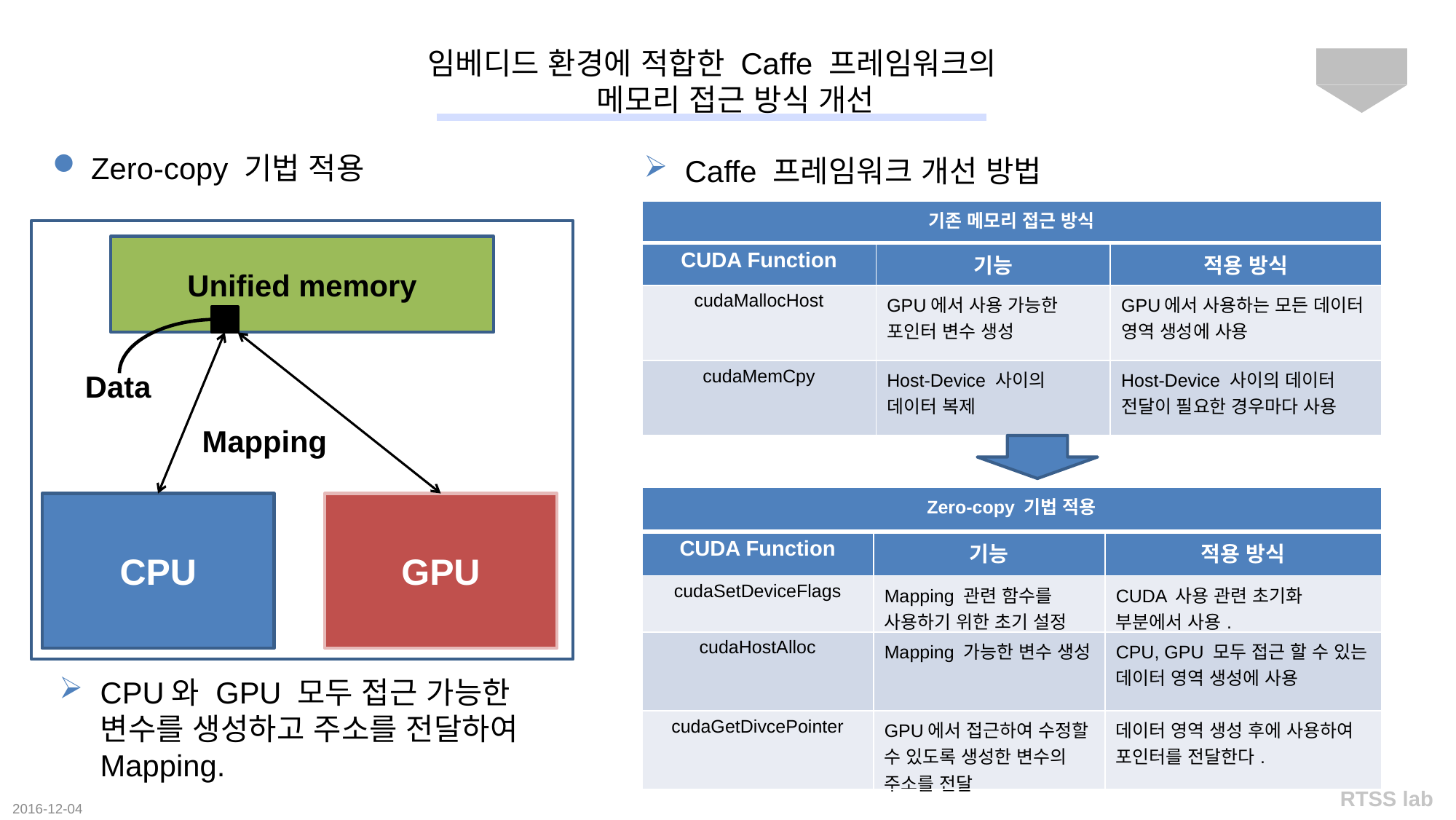

# 임베디드 환경에 적합한 Caffe 프레임워크의 메모리 접근 방식 개선
11
Zero-copy 기법 적용
Caffe 프레임워크 개선 방법
| 기존 메모리 접근 방식 |  |  |
| --- | --- | --- |
| CUDA Function | 기능 | 적용 방식 |
| cudaMallocHost | GPU에서 사용 가능한 포인터 변수 생성 | GPU에서 사용하는 모든 데이터 영역 생성에 사용 |
| cudaMemCpy | Host-Device 사이의 데이터 복제 | Host-Device 사이의 데이터 전달이 필요한 경우마다 사용 |

Unified memory

Data
Mapping
CPU
GPU

| Zero-copy 기법 적용 |  |  |
| --- | --- | --- |
| CUDA Function | 기능 | 적용 방식 |
| cudaSetDeviceFlags | Mapping 관련 함수를 사용하기 위한 초기 설정 | CUDA 사용 관련 초기화 부분에서 사용. |
| cudaHostAlloc | Mapping 가능한 변수 생성 | CPU, GPU 모두 접근 할 수 있는 데이터 영역 생성에 사용 |
| cudaGetDivcePointer | GPU에서 접근하여 수정할 수 있도록 생성한 변수의 주소를 전달 | 데이터 영역 생성 후에 사용하여 포인터를 전달한다. |
CPU와 GPU 모두 접근 가능한 변수를 생성하고 주소를 전달하여 Mapping.
RTSS lab
2016-12-04